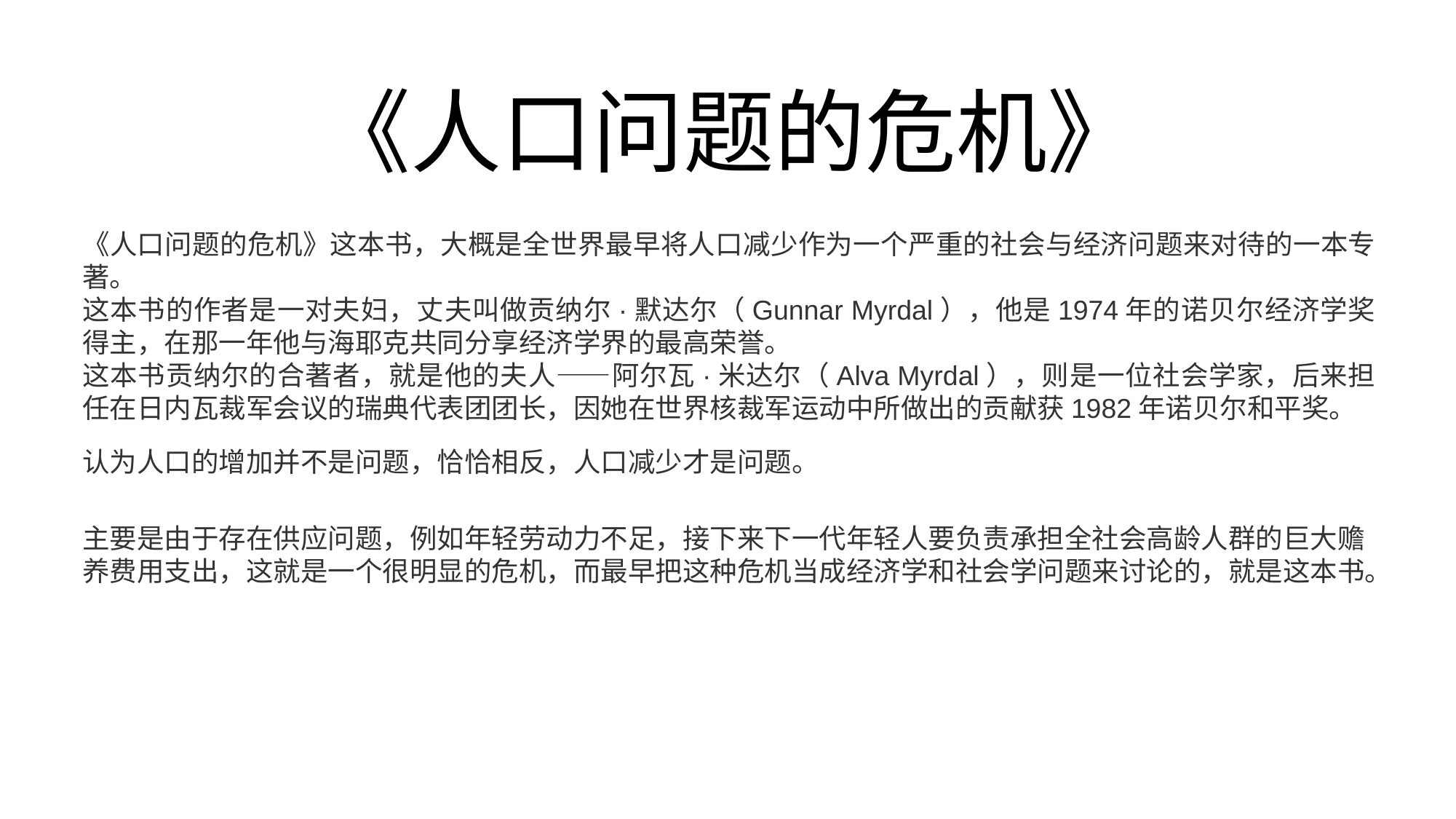

# 《人口问题的危机》
《人口问题的危机》这本书，大概是全世界最早将人口减少作为一个严重的社会与经济问题来对待的一本专著。
这本书的作者是一对夫妇，丈夫叫做贡纳尔·默达尔（Gunnar Myrdal），他是1974年的诺贝尔经济学奖得主，在那一年他与海耶克共同分享经济学界的最高荣誉。
这本书贡纳尔的合著者，就是他的夫人——阿尔瓦·米达尔（Alva Myrdal），则是一位社会学家，后来担任在日内瓦裁军会议的瑞典代表团团长，因她在世界核裁军运动中所做出的贡献获1982年诺贝尔和平奖。
认为人口的增加并不是问题，恰恰相反，人口减少才是问题。
主要是由于存在供应问题，例如年轻劳动力不足，接下来下一代年轻人要负责承担全社会高龄人群的巨大赡养费用支出，这就是一个很明显的危机，而最早把这种危机当成经济学和社会学问题来讨论的，就是这本书。